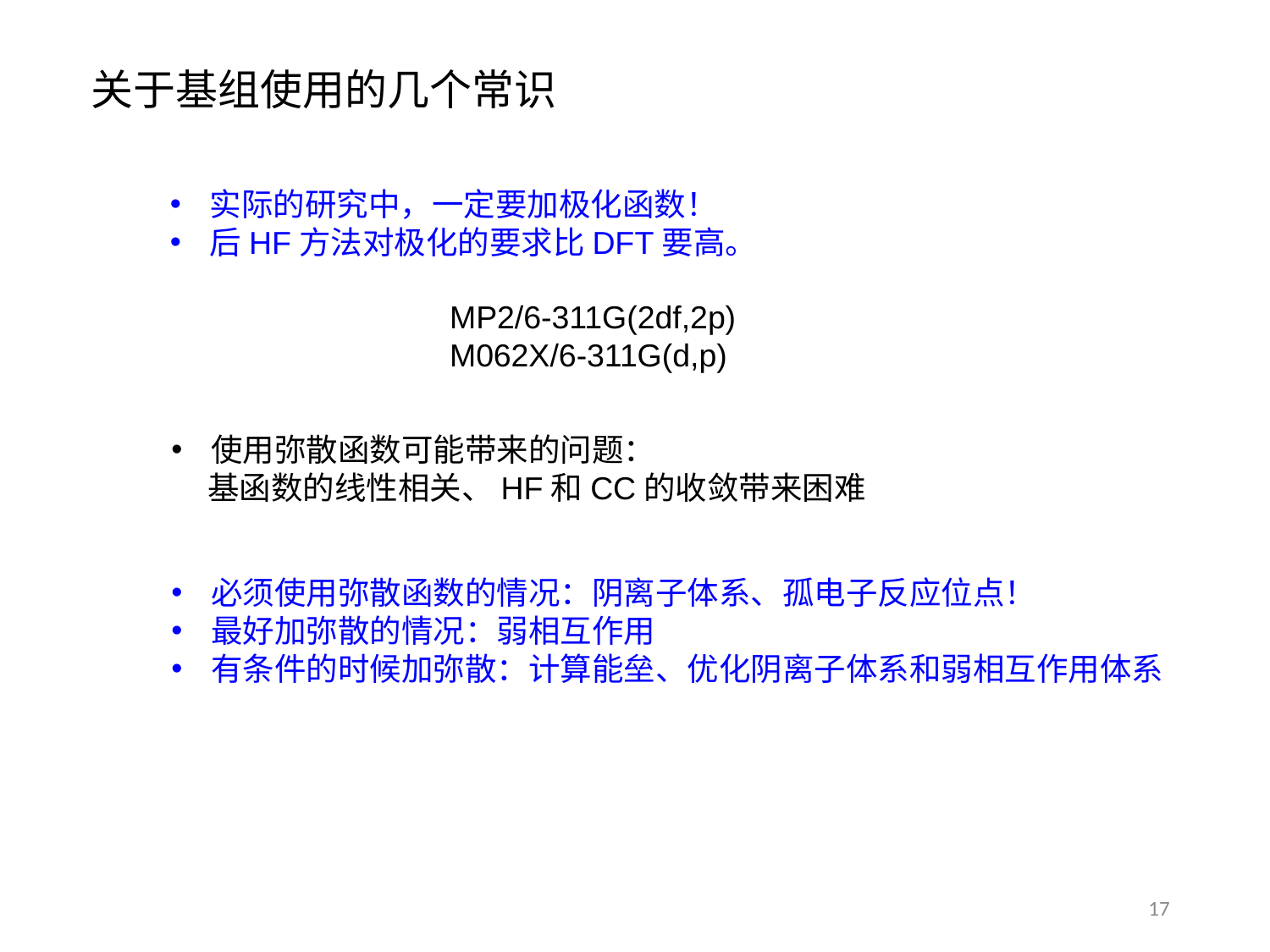

关于基组使用的几个常识
实际的研究中，一定要加极化函数！
后HF方法对极化的要求比DFT要高。
MP2/6-311G(2df,2p)
M062X/6-311G(d,p)
使用弥散函数可能带来的问题：
    基函数的线性相关、HF和CC的收敛带来困难
必须使用弥散函数的情况：阴离子体系、孤电子反应位点！
最好加弥散的情况：弱相互作用
有条件的时候加弥散：计算能垒、优化阴离子体系和弱相互作用体系
17